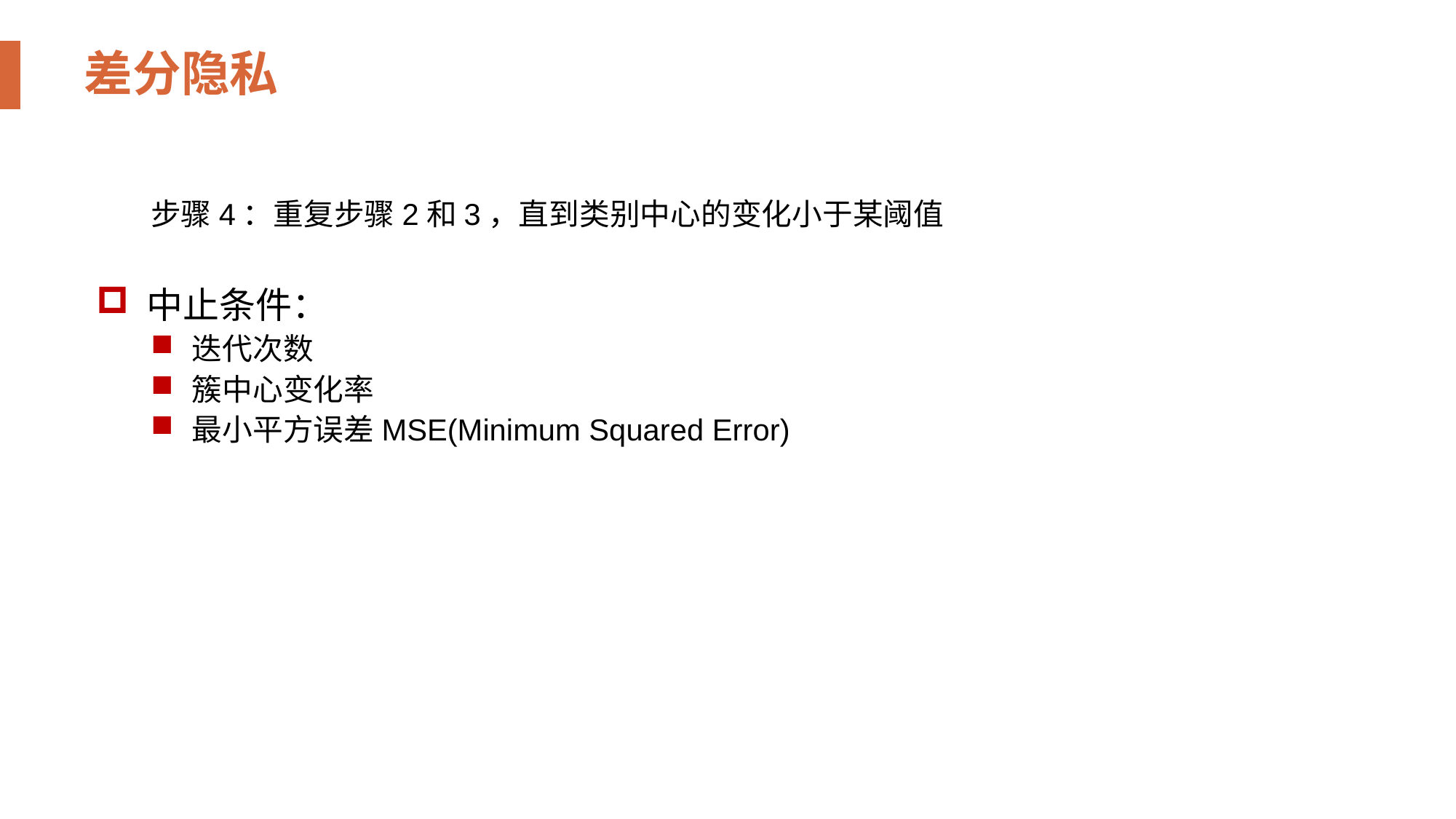

差分隐私

步骤4：重复步骤2和3，直到类别中心的变化小于某阈值

 中止条件：
 迭代次数
 簇中心变化率
 最小平方误差MSE(Minimum Squared Error)